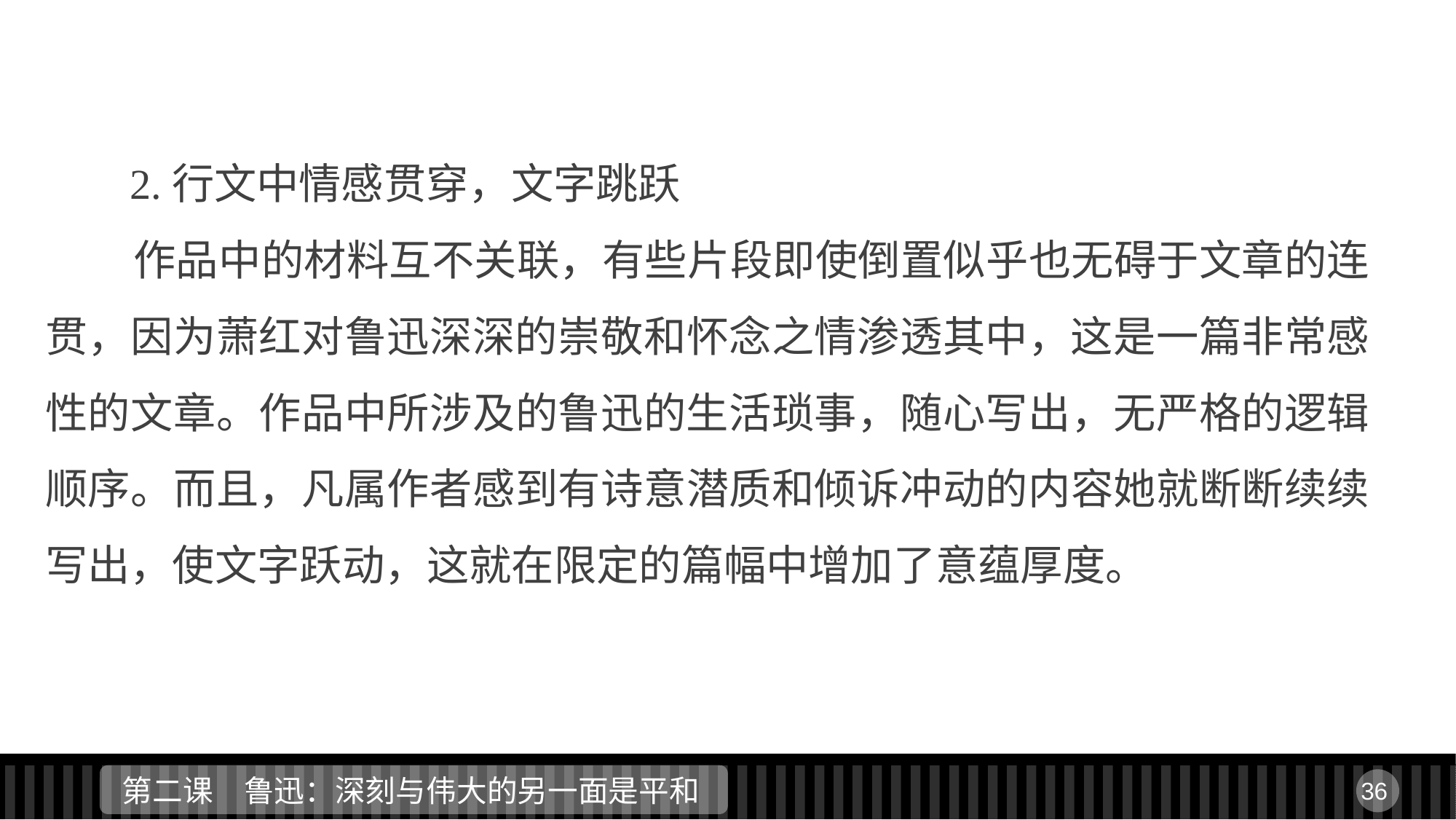

2.行文中情感贯穿，文字跳跃
        作品中的材料互不关联，有些片段即使倒置似乎也无碍于文章的连贯，因为萧红对鲁迅深深的崇敬和怀念之情渗透其中，这是一篇非常感性的文章。作品中所涉及的鲁迅的生活琐事，随心写出，无严格的逻辑顺序。而且，凡属作者感到有诗意潜质和倾诉冲动的内容她就断断续续写出，使文字跃动，这就在限定的篇幅中增加了意蕴厚度。